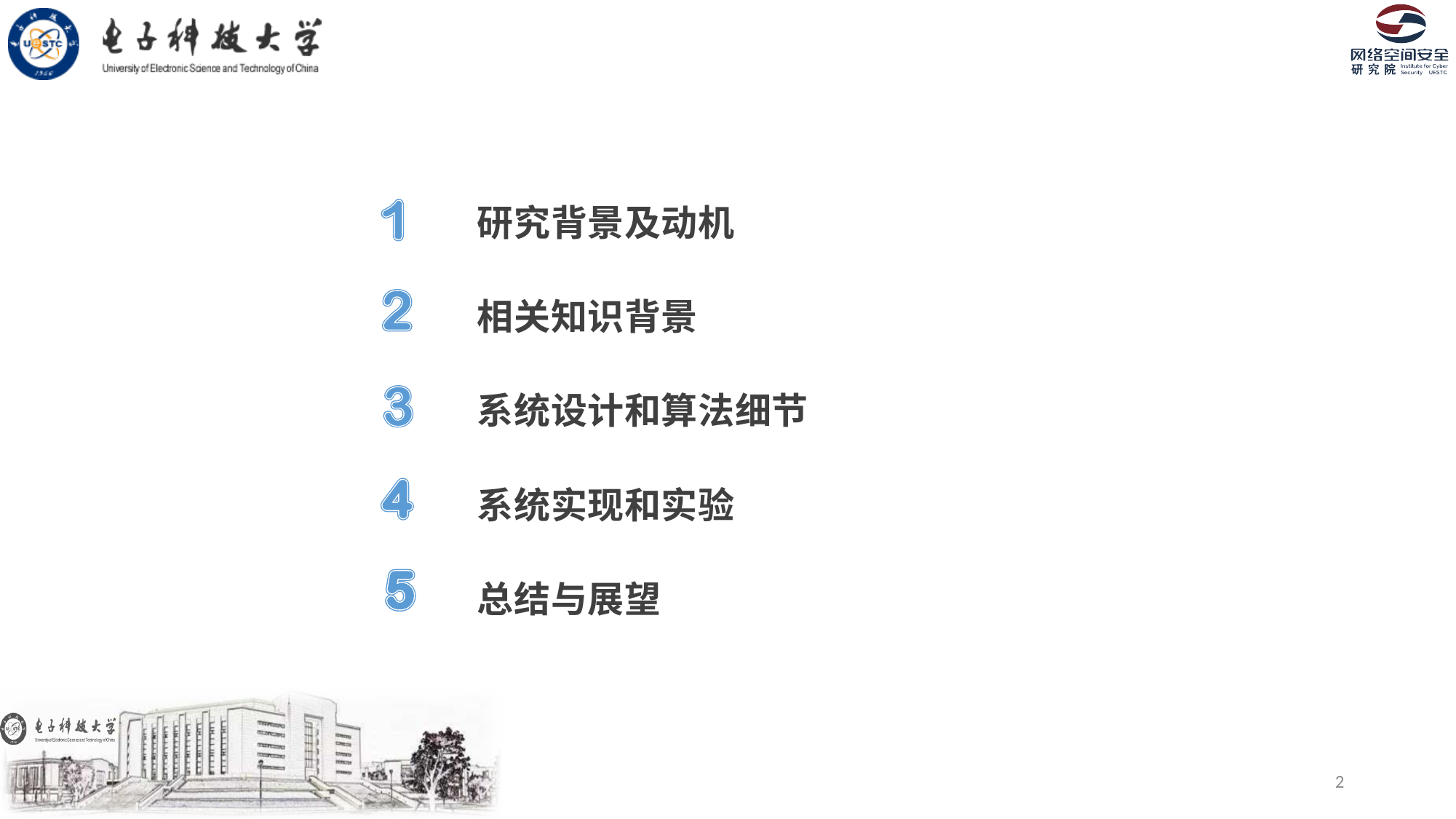

研究背景及动机
相关知识背景
系统设计和算法细节
系统实现和实验
总结与展望

2